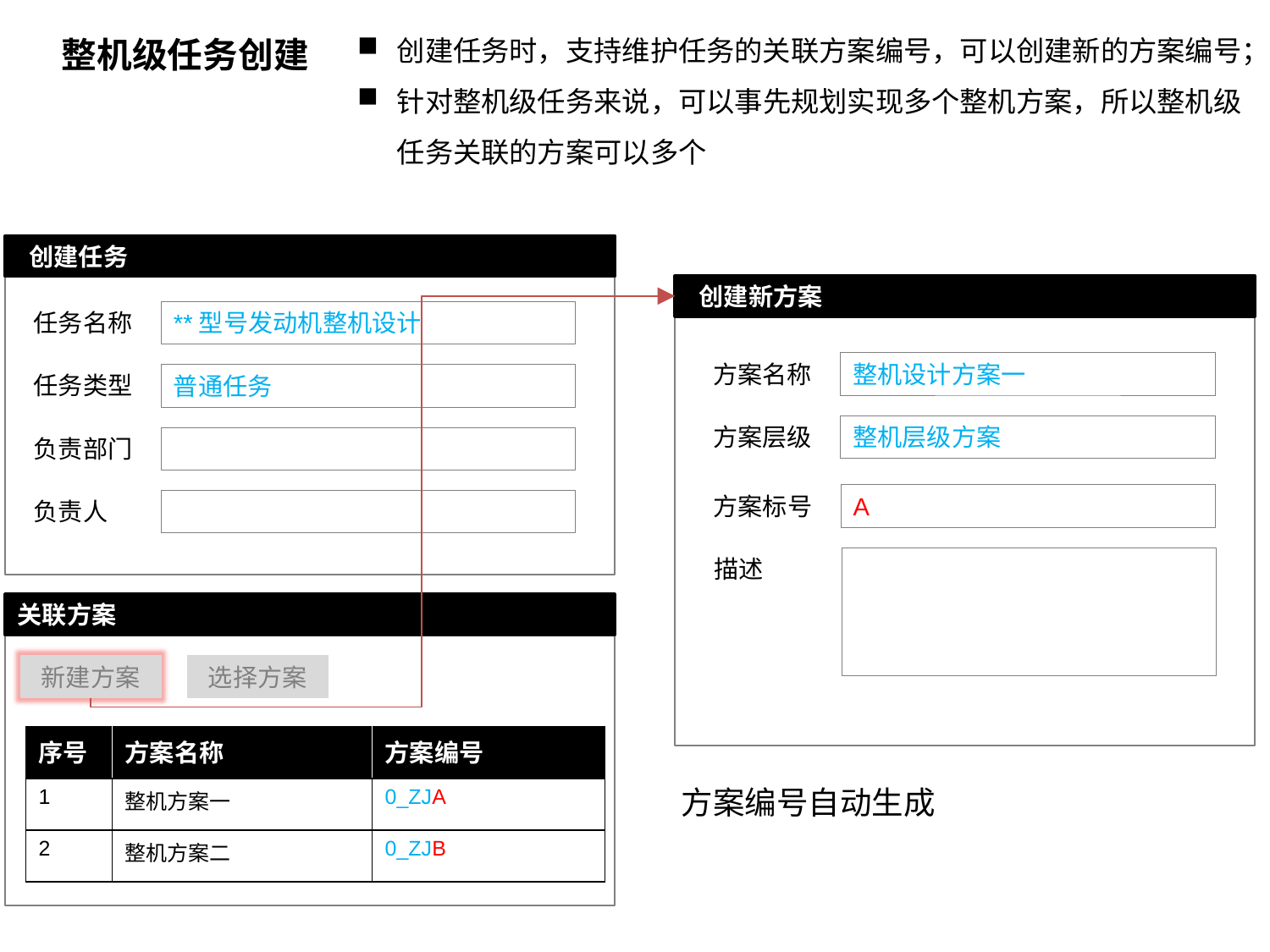

创建任务时，支持维护任务的关联方案编号，可以创建新的方案编号；
针对整机级任务来说，可以事先规划实现多个整机方案，所以整机级任务关联的方案可以多个
整机级任务创建
 创建任务

 创建新方案
任务名称
**型号发动机整机设计

方案名称
整机设计方案一
任务类型
普通任务
方案层级
整机层级方案
负责部门

方案标号
A
负责人

描述

关联方案

新建方案
选择方案
| 序号 | 方案名称 | 方案编号 |
| --- | --- | --- |
| 1 | 整机方案一 | 0\_ZJA |
| 2 | 整机方案二 | 0\_ZJB |
方案编号自动生成